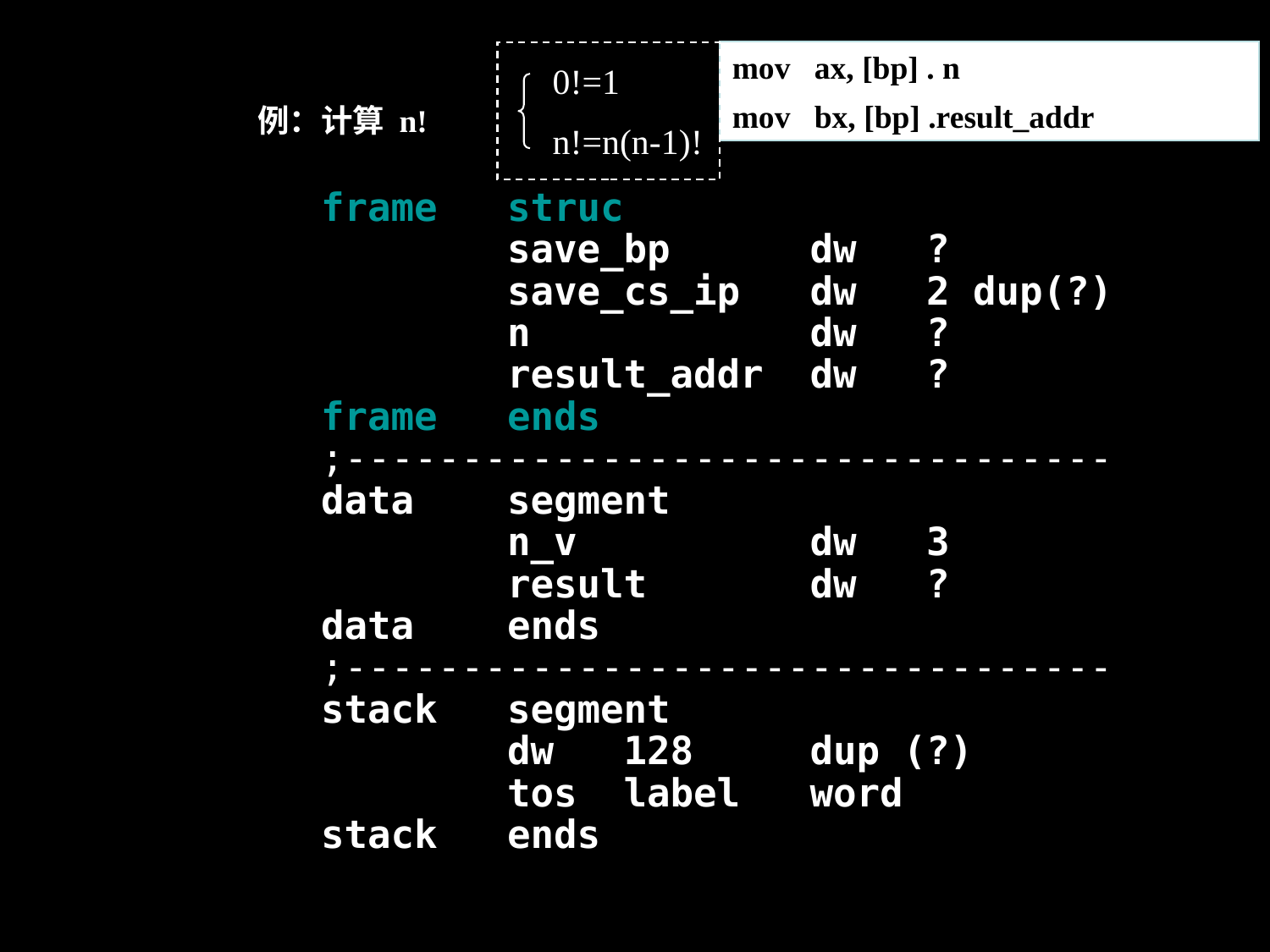

mov   ax, [bp] . n
mov   bx, [bp] .result_addr

      0!=1
      n!=n(n-1)!

例：计算 n!

frame   struc
        save_bp      dw   ?
        save_cs_ip   dw   2 dup(?)
        n            dw   ?
        result_addr  dw   ?
frame   ends
;---------------------------------
data    segment
        n_v          dw   3
        result       dw   ?
data    ends
;---------------------------------
stack   segment
        dw   128     dup (?)
        tos  label   word
stack   ends

36